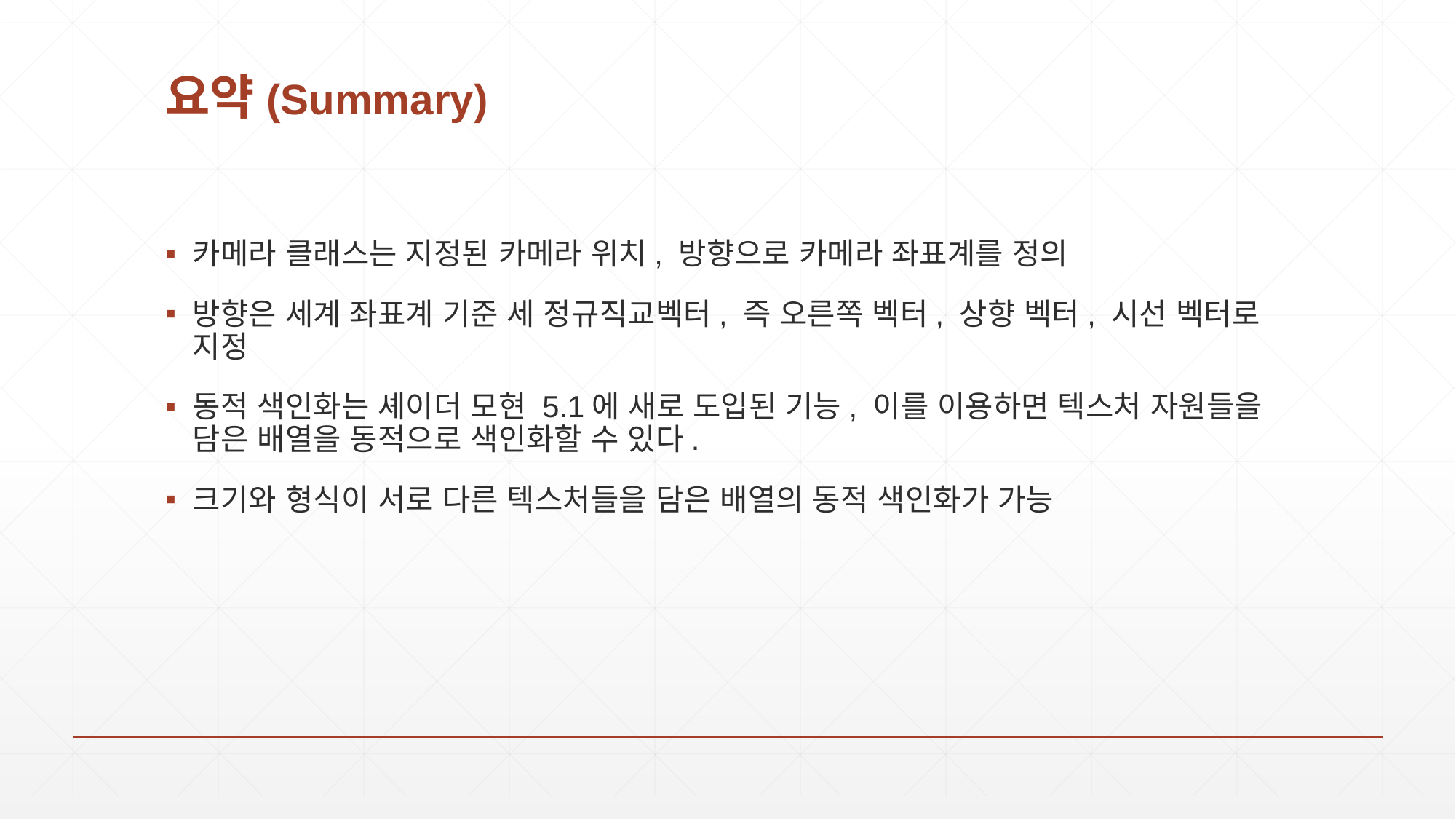

# 요약(Summary)

카메라 클래스는 지정된 카메라 위치, 방향으로 카메라 좌표계를 정의
방향은 세계 좌표계 기준 세 정규직교벡터, 즉 오른쪽 벡터, 상향 벡터, 시선 벡터로 지정
동적 색인화는 셰이더 모현 5.1에 새로 도입된 기능, 이를 이용하면 텍스처 자원들을 담은 배열을 동적으로 색인화할 수 있다.
크기와 형식이 서로 다른 텍스처들을 담은 배열의 동적 색인화가 가능